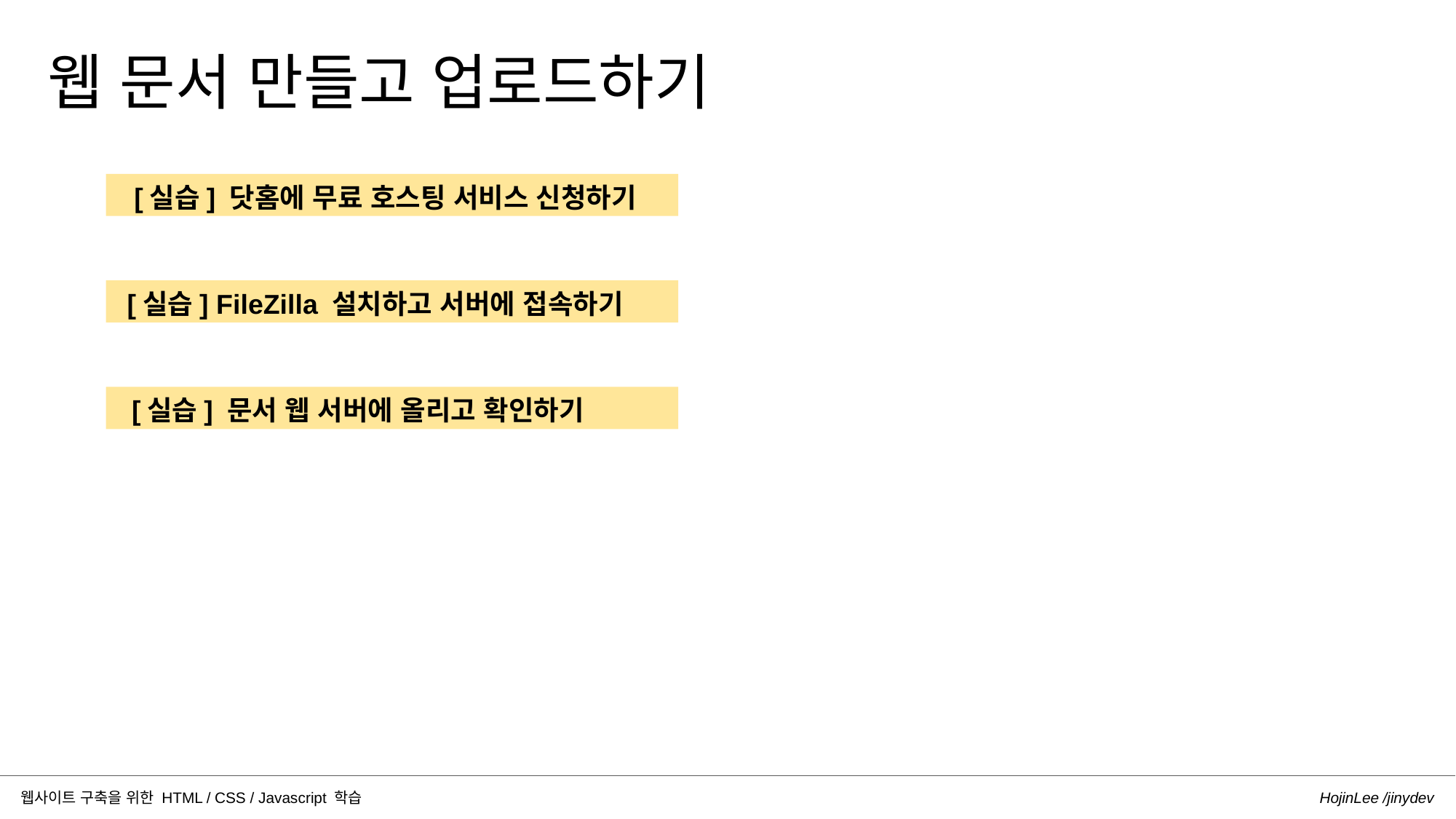

웹 문서 만들고 업로드하기

[실습] 닷홈에 무료 호스팅 서비스 신청하기

[실습] FileZilla 설치하고 서버에 접속하기

[실습] 문서 웹 서버에 올리고 확인하기
HojinLee /jinydev
웹사이트 구축을 위한 HTML / CSS / Javascript 학습